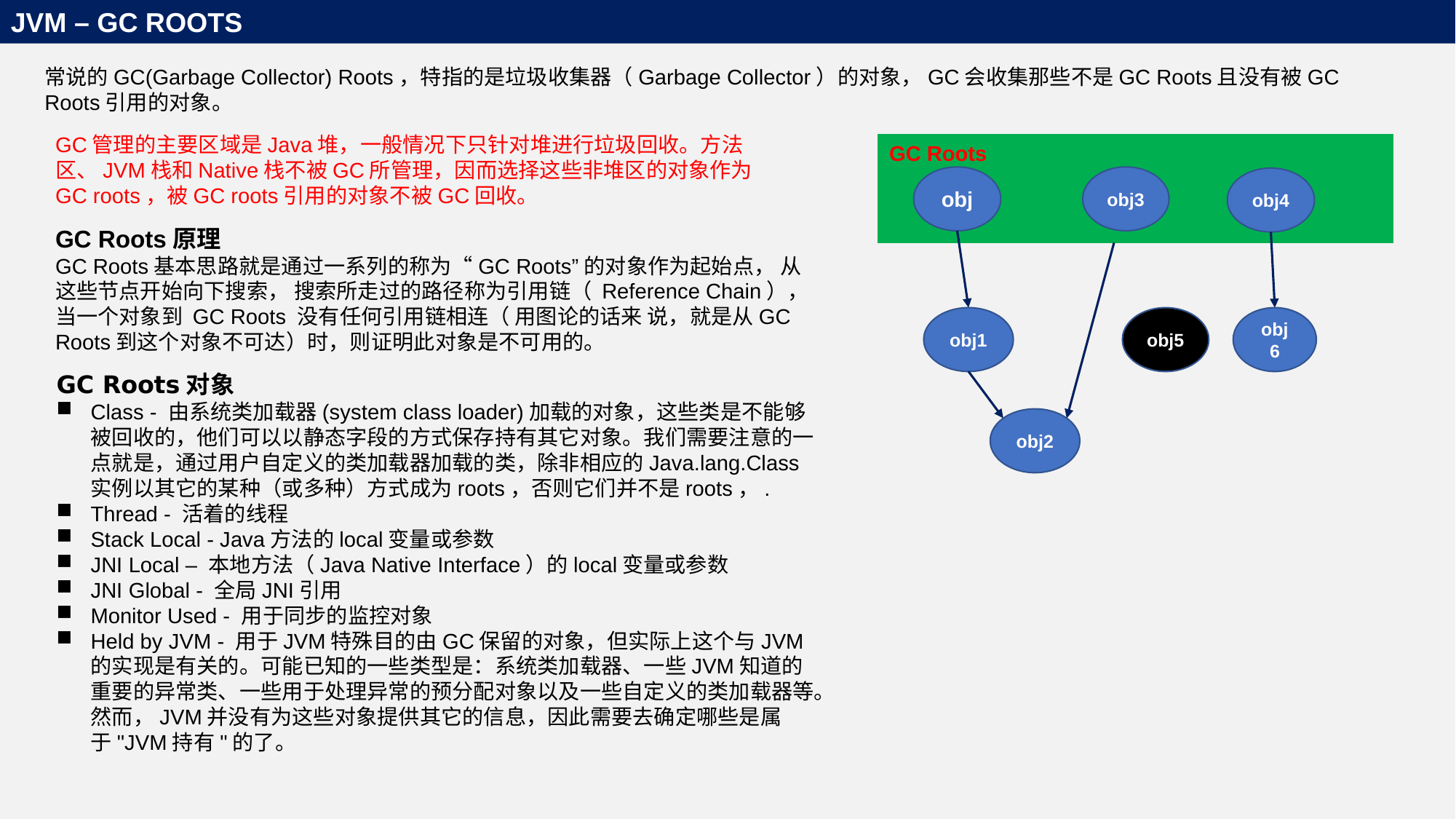

JVM – GC ROOTS
常说的GC(Garbage Collector) Roots，特指的是垃圾收集器（Garbage Collector）的对象，GC会收集那些不是GC Roots且没有被GC Roots引用的对象。
GC管理的主要区域是Java堆，一般情况下只针对堆进行垃圾回收。方法区、JVM栈和Native栈不被GC所管理，因而选择这些非堆区的对象作为GC roots，被GC roots引用的对象不被GC回收。

GC Roots
obj
obj3
obj4
obj1
obj5
obj6
obj2
GC Roots原理
GC Roots基本思路就是通过一系列的称为“GC Roots”的对象作为起始点， 从这些节点开始向下搜索， 搜索所走过的路径称为引用链（ Reference Chain），当一个对象到 GC Roots 没有任何引用链相连（ 用图论的话来 说，就是从GC Roots到这个对象不可达）时，则证明此对象是不可用的。
GC Roots对象
Class - 由系统类加载器(system class loader)加载的对象，这些类是不能够被回收的，他们可以以静态字段的方式保存持有其它对象。我们需要注意的一点就是，通过用户自定义的类加载器加载的类，除非相应的Java.lang.Class实例以其它的某种（或多种）方式成为roots，否则它们并不是roots，.
Thread - 活着的线程
Stack Local - Java方法的local变量或参数
JNI Local – 本地方法（Java Native Interface）的local变量或参数
JNI Global - 全局JNI引用
Monitor Used - 用于同步的监控对象
Held by JVM - 用于JVM特殊目的由GC保留的对象，但实际上这个与JVM的实现是有关的。可能已知的一些类型是：系统类加载器、一些JVM知道的重要的异常类、一些用于处理异常的预分配对象以及一些自定义的类加载器等。然而，JVM并没有为这些对象提供其它的信息，因此需要去确定哪些是属于"JVM持有"的了。